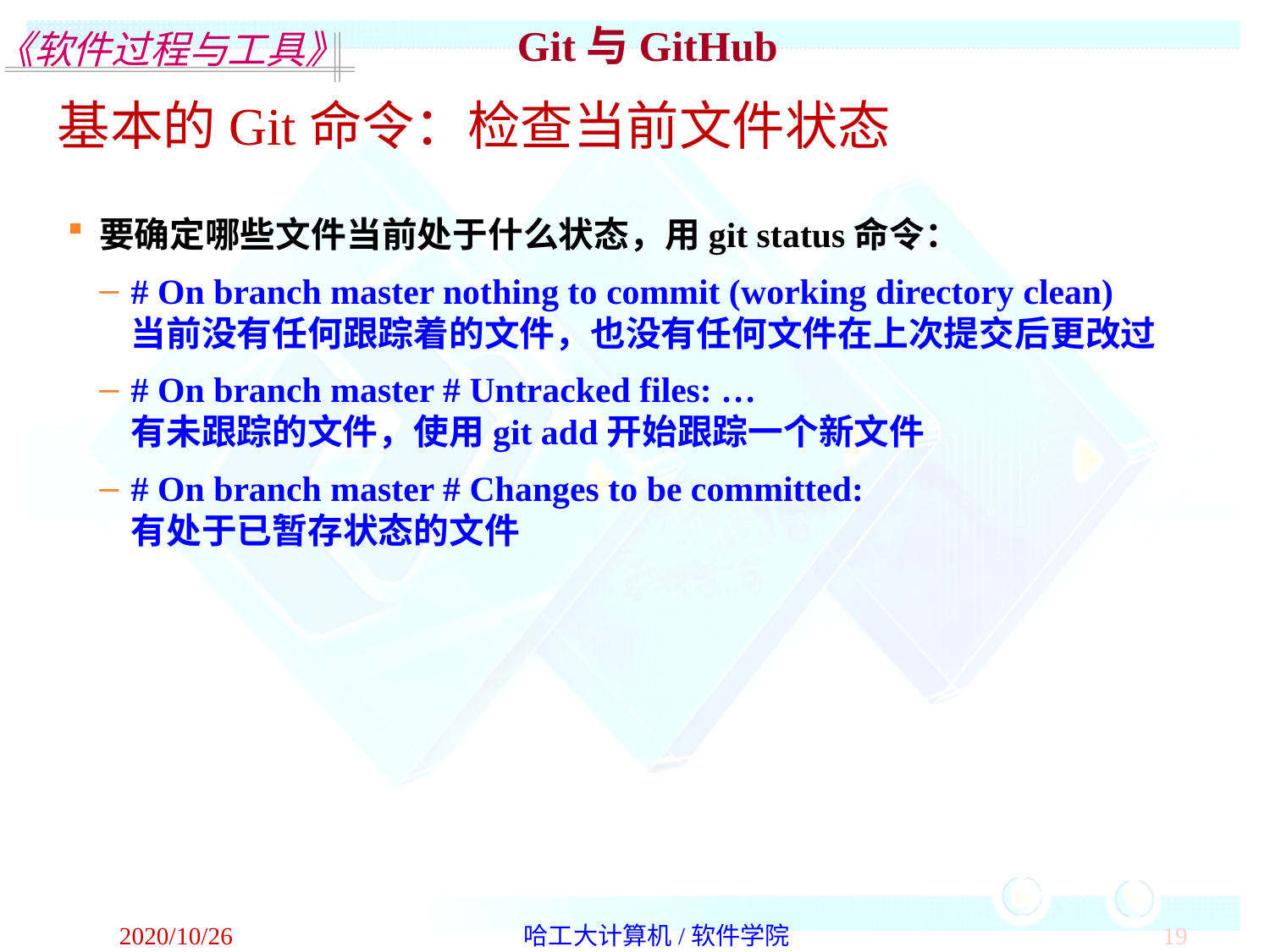

Git与GitHub
基本的Git命令：检查当前文件状态
要确定哪些文件当前处于什么状态，用git status命令：
# On branch master nothing to commit (working directory clean) 当前没有任何跟踪着的文件，也没有任何文件在上次提交后更改过
# On branch master # Untracked files: … 有未跟踪的文件，使用git add开始跟踪一个新文件
# On branch master # Changes to be committed: 有处于已暂存状态的文件